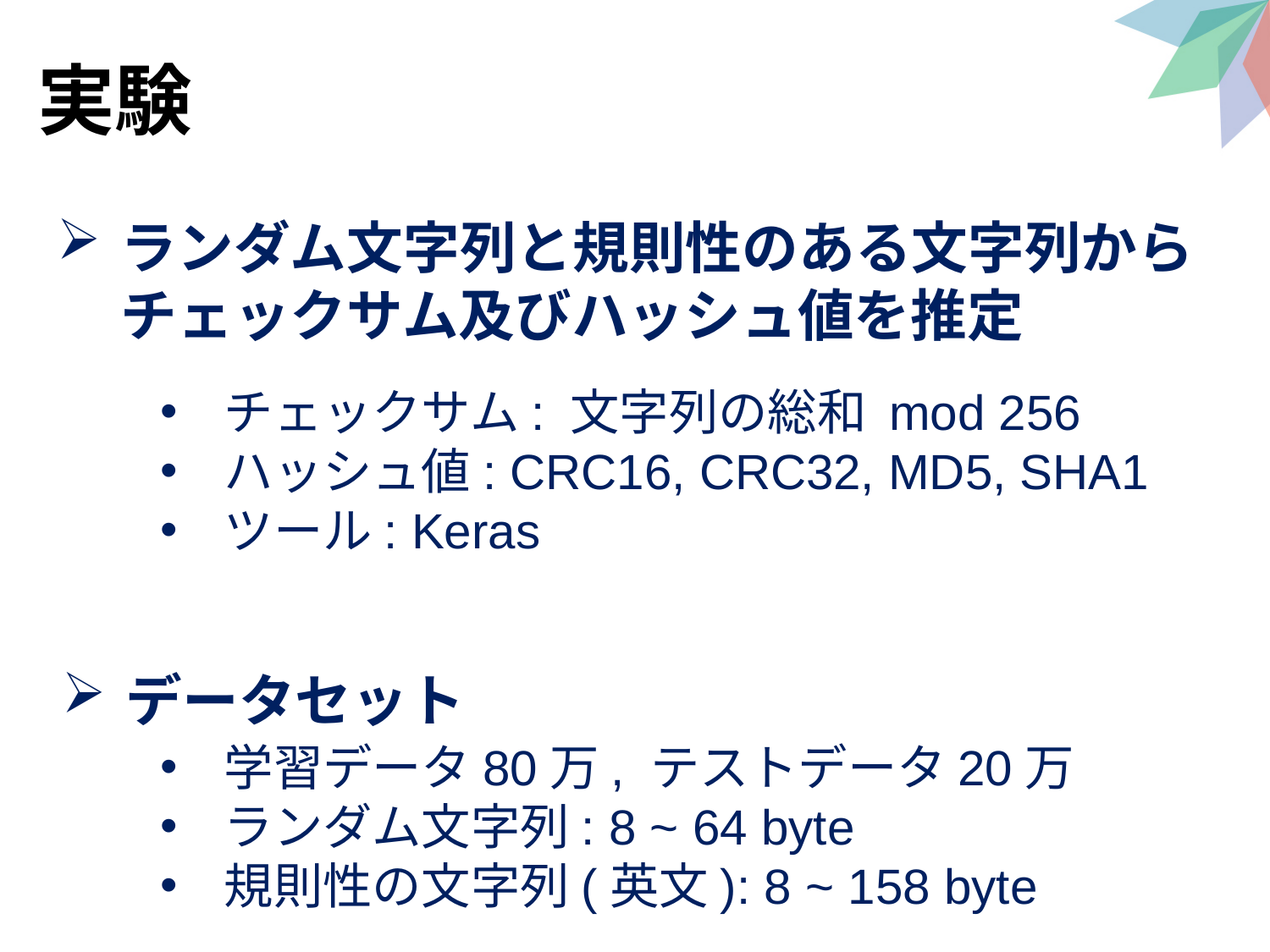

# 実験
ランダム文字列と規則性のある文字列からチェックサム及びハッシュ値を推定
チェックサム: 文字列の総和 mod 256
ハッシュ値: CRC16, CRC32, MD5, SHA1
ツール: Keras

学習データ80万, テストデータ20万
ランダム文字列: 8 ~ 64 byte
規則性の文字列(英文): 8 ~ 158 byte

データセット